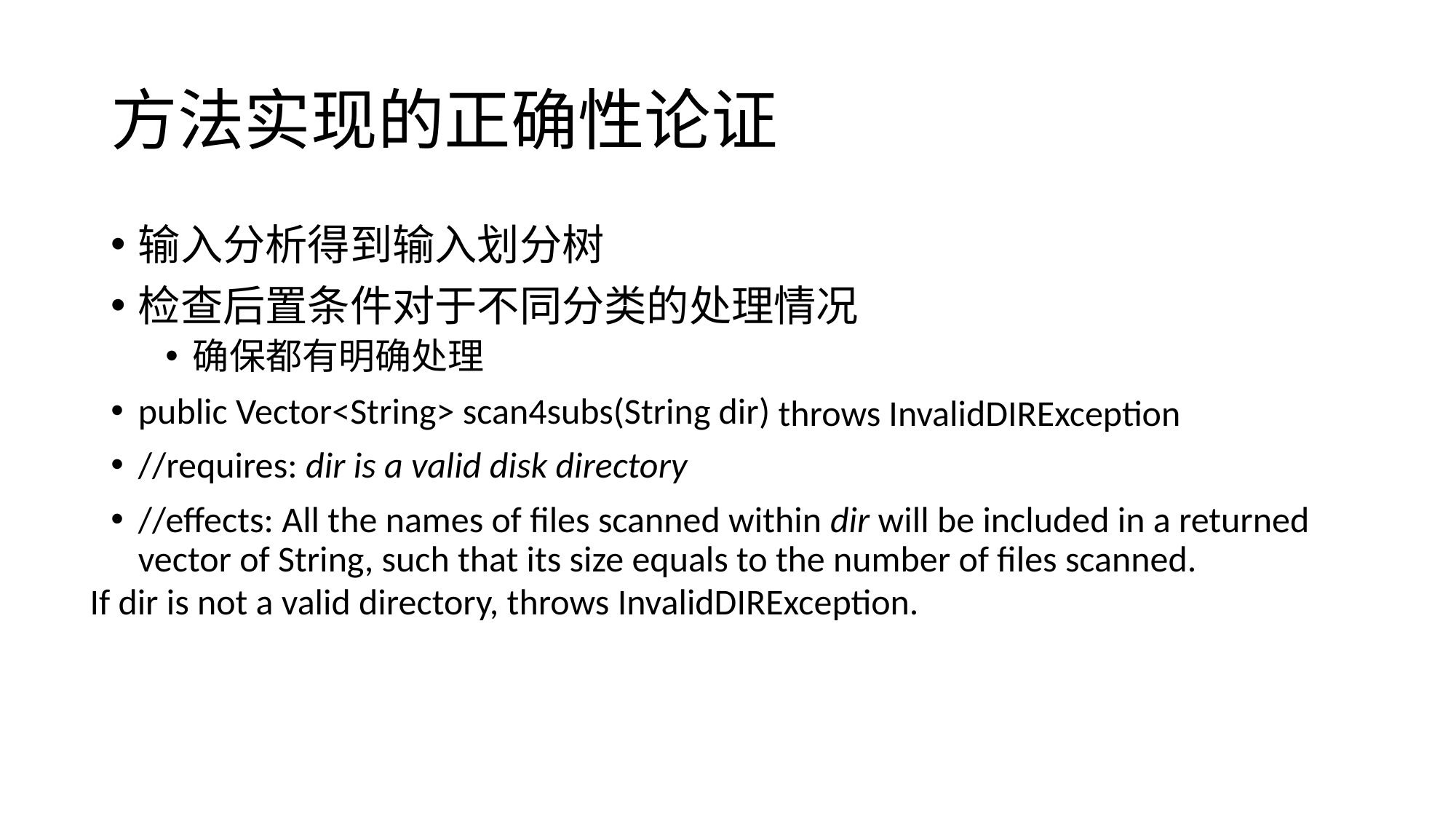

# 方法实现的正确性论证
输入分析得到输入划分树
检查后置条件对于不同分类的处理情况
确保都有明确处理
public Vector<String> scan4subs(String dir)
//requires: dir is a valid disk directory
//effects: All the names of files scanned within dir will be included in a returned vector of String, such that its size equals to the number of files scanned.
throws InvalidDIRException
If dir is not a valid directory, throws InvalidDIRException.